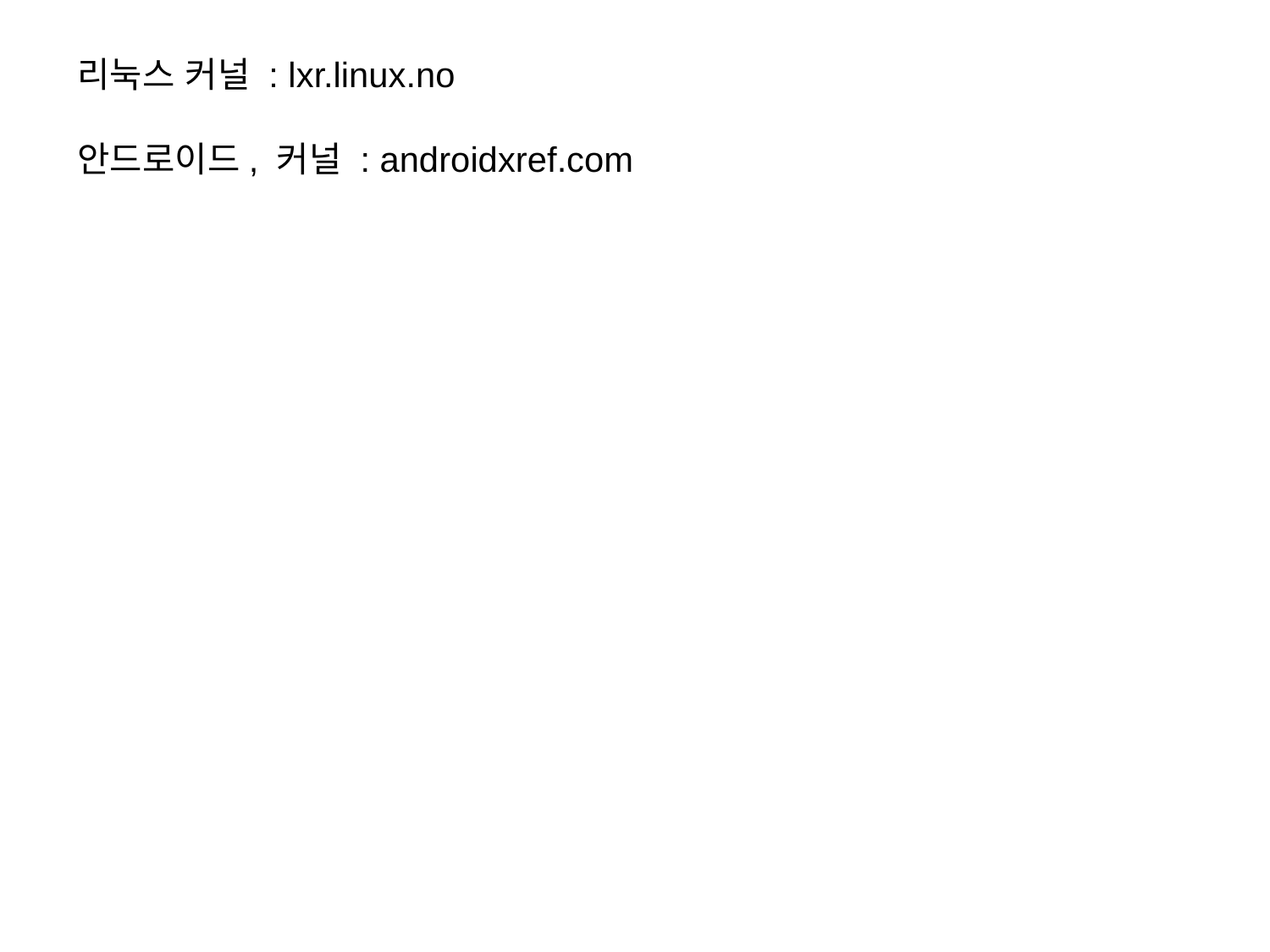

리눅스 커널 : lxr.linux.no

안드로이드, 커널 : androidxref.com